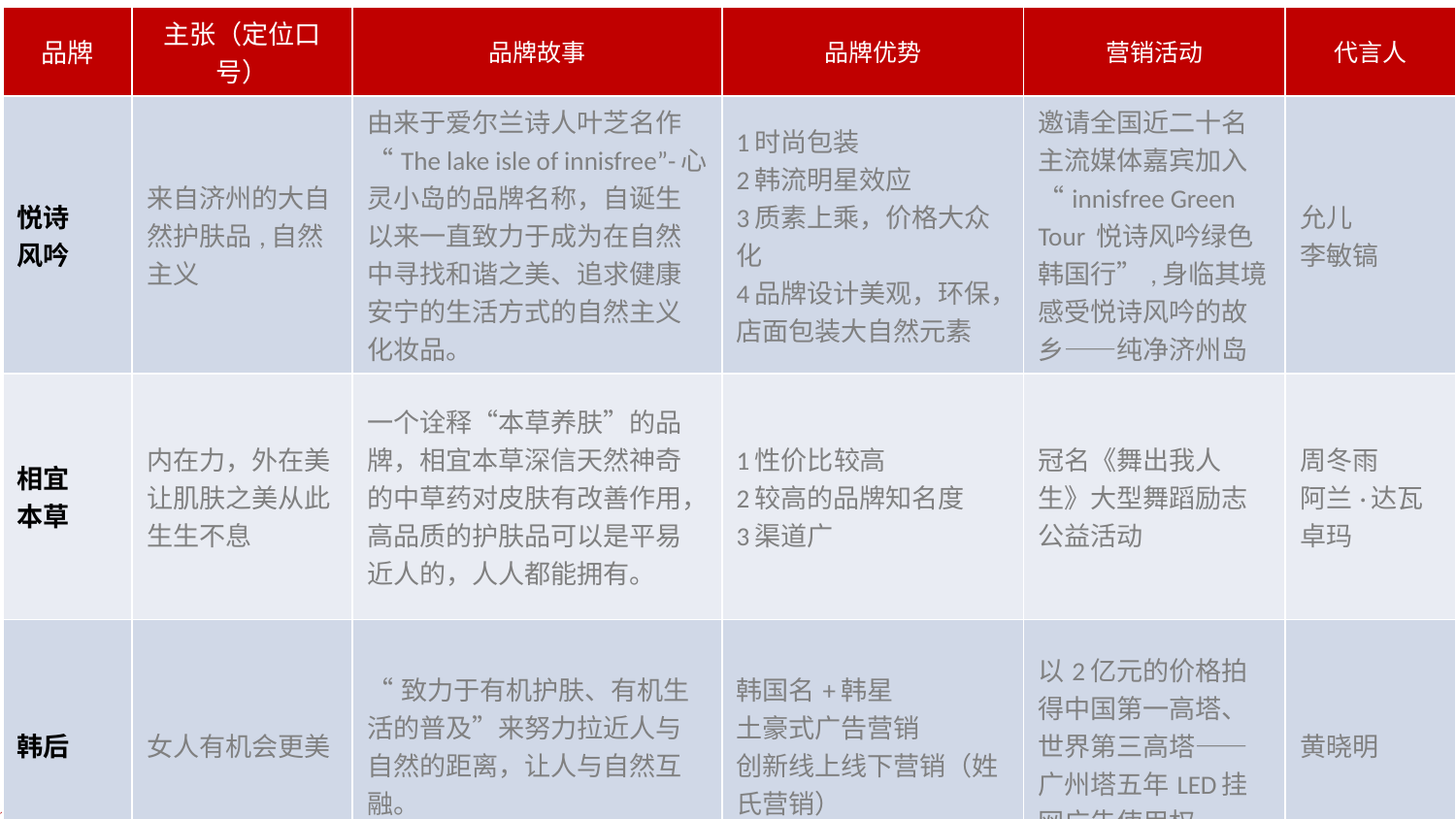

| 品牌 | 主张（定位口号） | 品牌故事 | 品牌优势 | 营销活动 | 代言人 |
| --- | --- | --- | --- | --- | --- |
| 悦诗 风吟 | 来自济州的大自然护肤品,自然主义 | 由来于爱尔兰诗人叶芝名作“The lake isle of innisfree”-心灵小岛的品牌名称，自诞生以来一直致力于成为在自然中寻找和谐之美、追求健康安宁的生活方式的自然主义化妆品。 | 1时尚包装 2韩流明星效应 3质素上乘，价格大众化 4品牌设计美观，环保，店面包装大自然元素 | 邀请全国近二十名主流媒体嘉宾加入“innisfree Green Tour 悦诗风吟绿色韩国行”,身临其境感受悦诗风吟的故乡——纯净济州岛 | 允儿 李敏镐 |
| 相宜 本草 | 内在力，外在美 让肌肤之美从此生生不息 | 一个诠释“本草养肤”的品牌，相宜本草深信天然神奇的中草药对皮肤有改善作用，高品质的护肤品可以是平易近人的，人人都能拥有。 | 1性价比较高 2较高的品牌知名度 3渠道广 | 冠名《舞出我人生》大型舞蹈励志公益活动 | 周冬雨 阿兰·达瓦卓玛 |
| 韩后 | 女人有机会更美 | “致力于有机护肤、有机生活的普及”来努力拉近人与自然的距离，让人与自然互融。 | 韩国名+韩星 土豪式广告营销 创新线上线下营销（姓氏营销） | 以2亿元的价格拍得中国第一高塔、世界第三高塔——广州塔五年LED挂网广告使用权 | 黄晓明 |